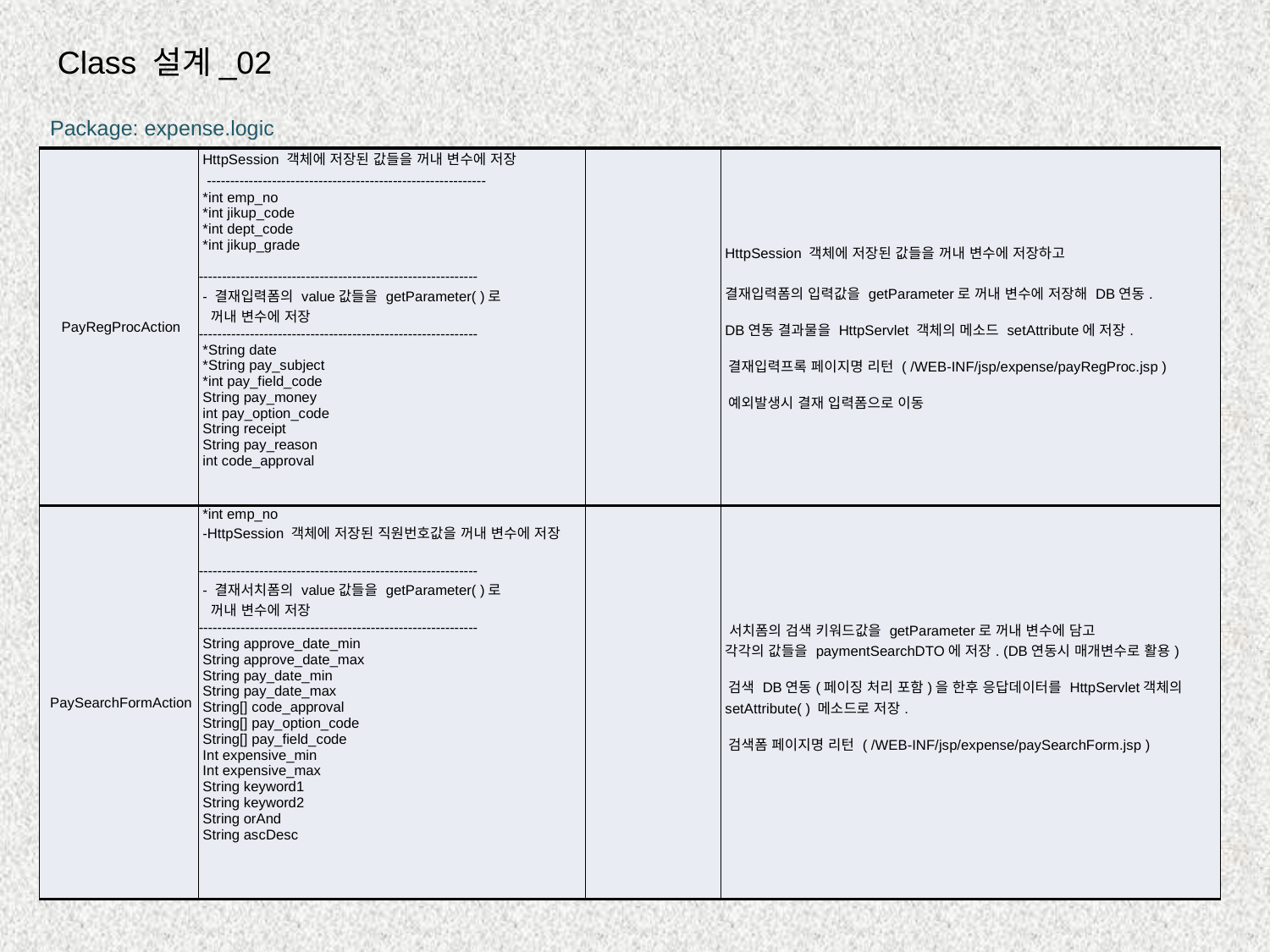

Class 설계_02
Package: expense.logic
| PayRegProcAction | HttpSession 객체에 저장된 값들을 꺼내 변수에 저장 ------------------------------------------------------------ \*int emp\_no \*int jikup\_code \*int dept\_code \*int jikup\_grade ------------------------------------------------------------ - 결재입력폼의 value값들을 getParameter( )로 꺼내 변수에 저장 ------------------------------------------------------------ \*String date \*String pay\_subject \*int pay\_field\_code String pay\_money int pay\_option\_code String receipt String pay\_reason int code\_approval |  | HttpSession 객체에 저장된 값들을 꺼내 변수에 저장하고 결재입력폼의 입력값을 getParameter로 꺼내 변수에 저장해 DB연동. DB연동 결과물을 HttpServlet 객체의 메소드 setAttribute에 저장. 결재입력프록 페이지명 리턴 ( /WEB-INF/jsp/expense/payRegProc.jsp ) 예외발생시 결재 입력폼으로 이동 |
| --- | --- | --- | --- |
| PaySearchFormAction | \*int emp\_no -HttpSession 객체에 저장된 직원번호값을 꺼내 변수에 저장 ------------------------------------------------------------ - 결재서치폼의 value값들을 getParameter( )로 꺼내 변수에 저장 ------------------------------------------------------------ String approve\_date\_min String approve\_date\_max String pay\_date\_min String pay\_date\_max String[] code\_approval String[] pay\_option\_code String[] pay\_field\_code Int expensive\_min Int expensive\_max String keyword1 String keyword2 String orAnd String ascDesc |  | 서치폼의 검색 키워드값을 getParameter로 꺼내 변수에 담고 각각의 값들을 paymentSearchDTO에 저장. (DB연동시 매개변수로 활용) 검색 DB연동(페이징 처리 포함)을 한후 응답데이터를 HttpServlet객체의 setAttribute( ) 메소드로 저장. 검색폼 페이지명 리턴 ( /WEB-INF/jsp/expense/paySearchForm.jsp ) |